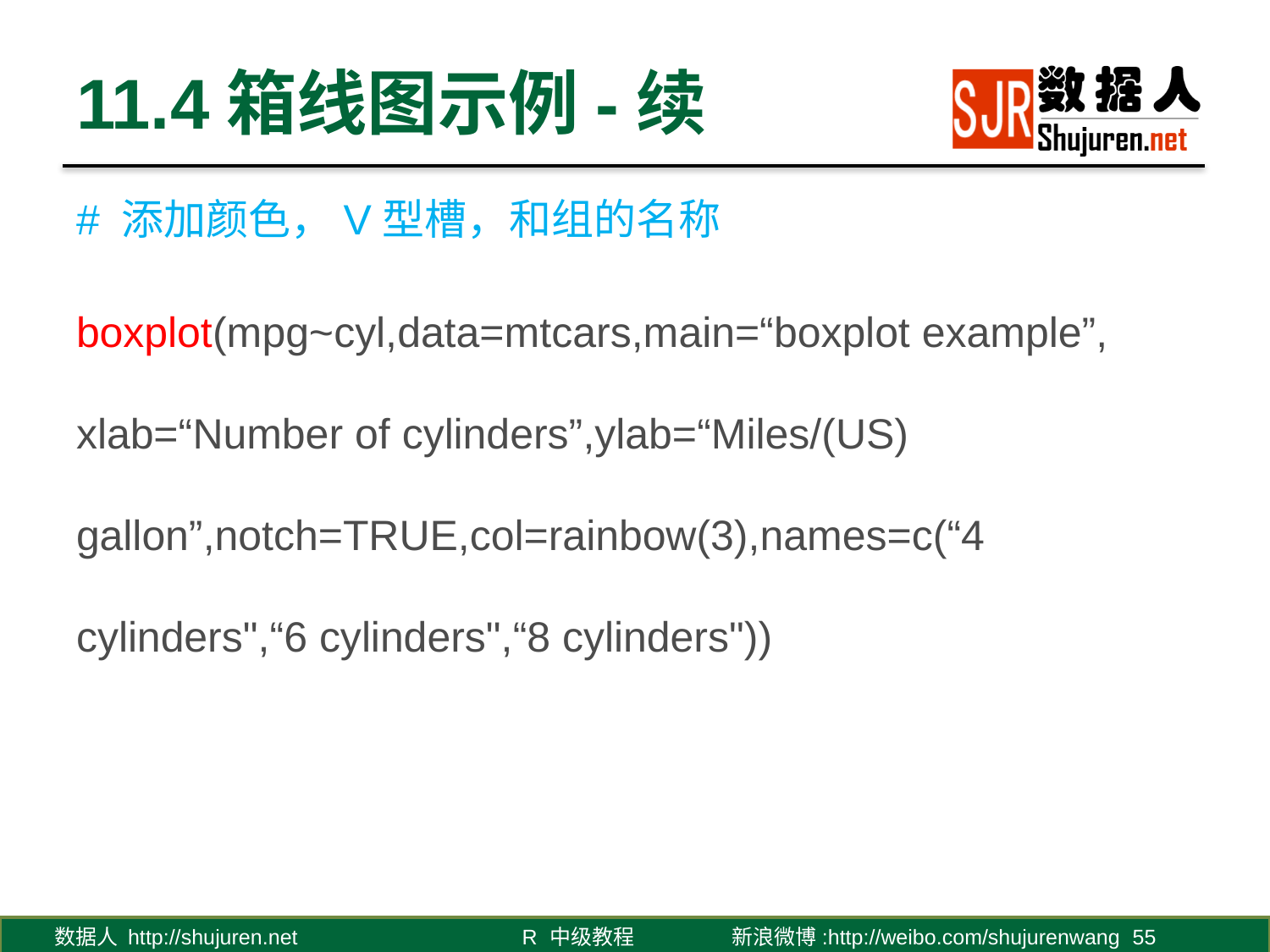

# 11.4箱线图示例-续
# 添加颜色，V型槽，和组的名称
boxplot(mpg~cyl,data=mtcars,main=“boxplot example”, xlab=“Number of cylinders”,ylab=“Miles/(US) gallon”,notch=TRUE,col=rainbow(3),names=c(“4 cylinders",“6 cylinders",“8 cylinders"))